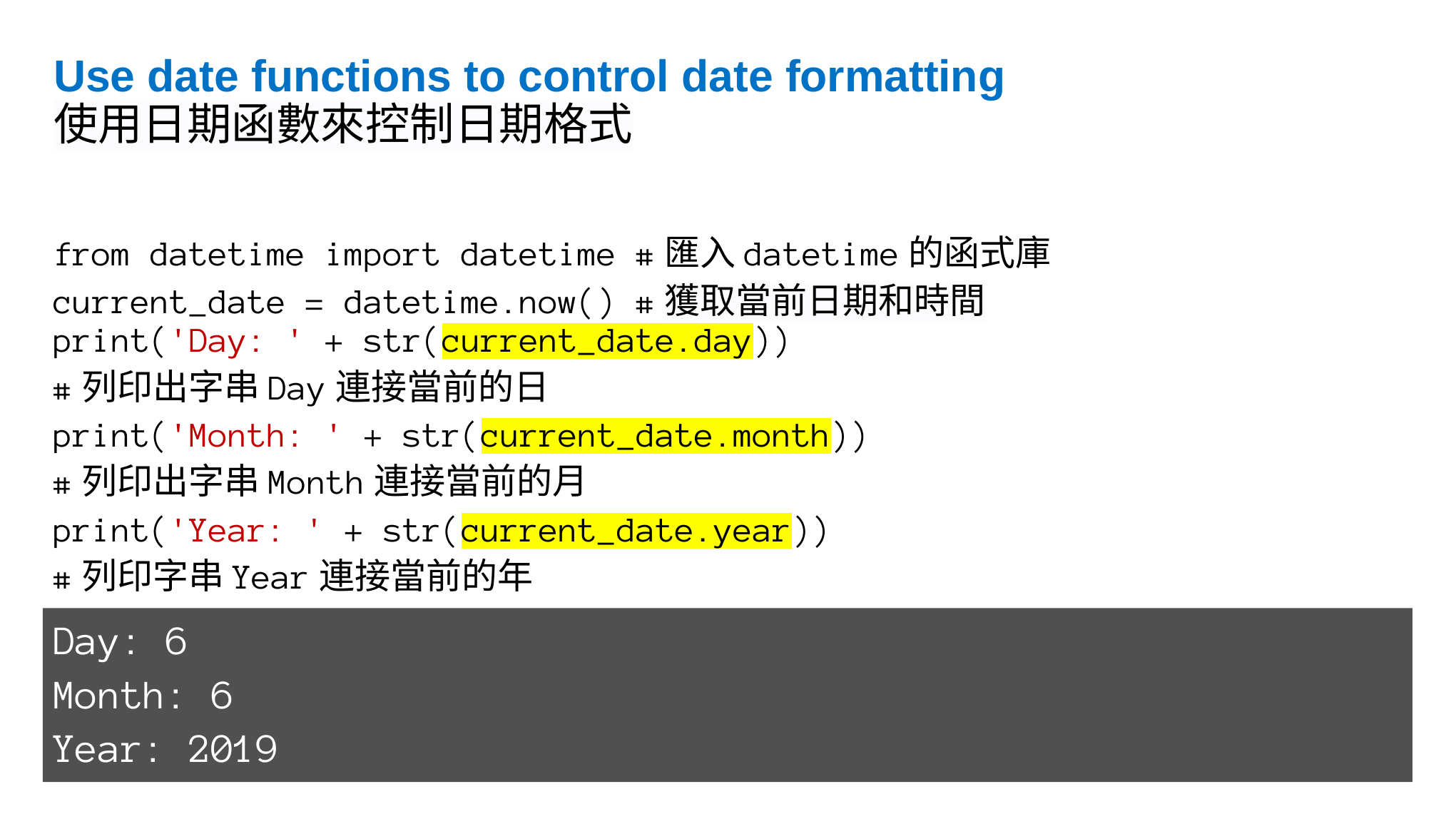

# Use date functions to control date formatting
使用日期函數來控制日期格式
from datetime import datetime #匯入datetime的函式庫
current_date = datetime.now() #獲取當前日期和時間
print('Day: ' + str(current_date.day))
#列印出字串Day連接當前的日
print('Month: ' + str(current_date.month))
#列印出字串Month連接當前的月
print('Year: ' + str(current_date.year))
#列印字串Year連接當前的年

Day: 6
Month: 6
Year: 2019